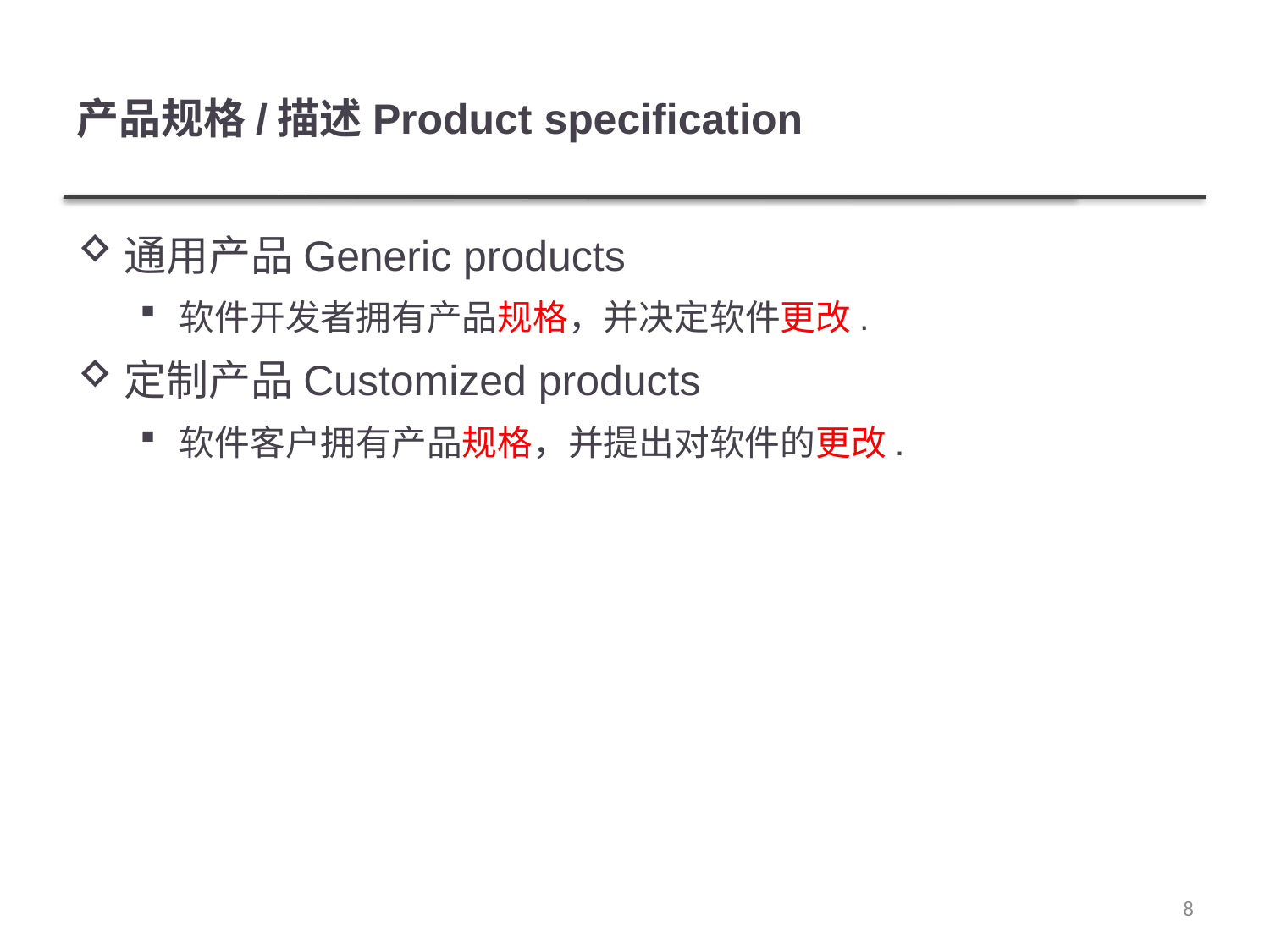

# 产品规格/描述Product specification
通用产品Generic products
软件开发者拥有产品规格，并决定软件更改.
定制产品Customized products
软件客户拥有产品规格，并提出对软件的更改.
8